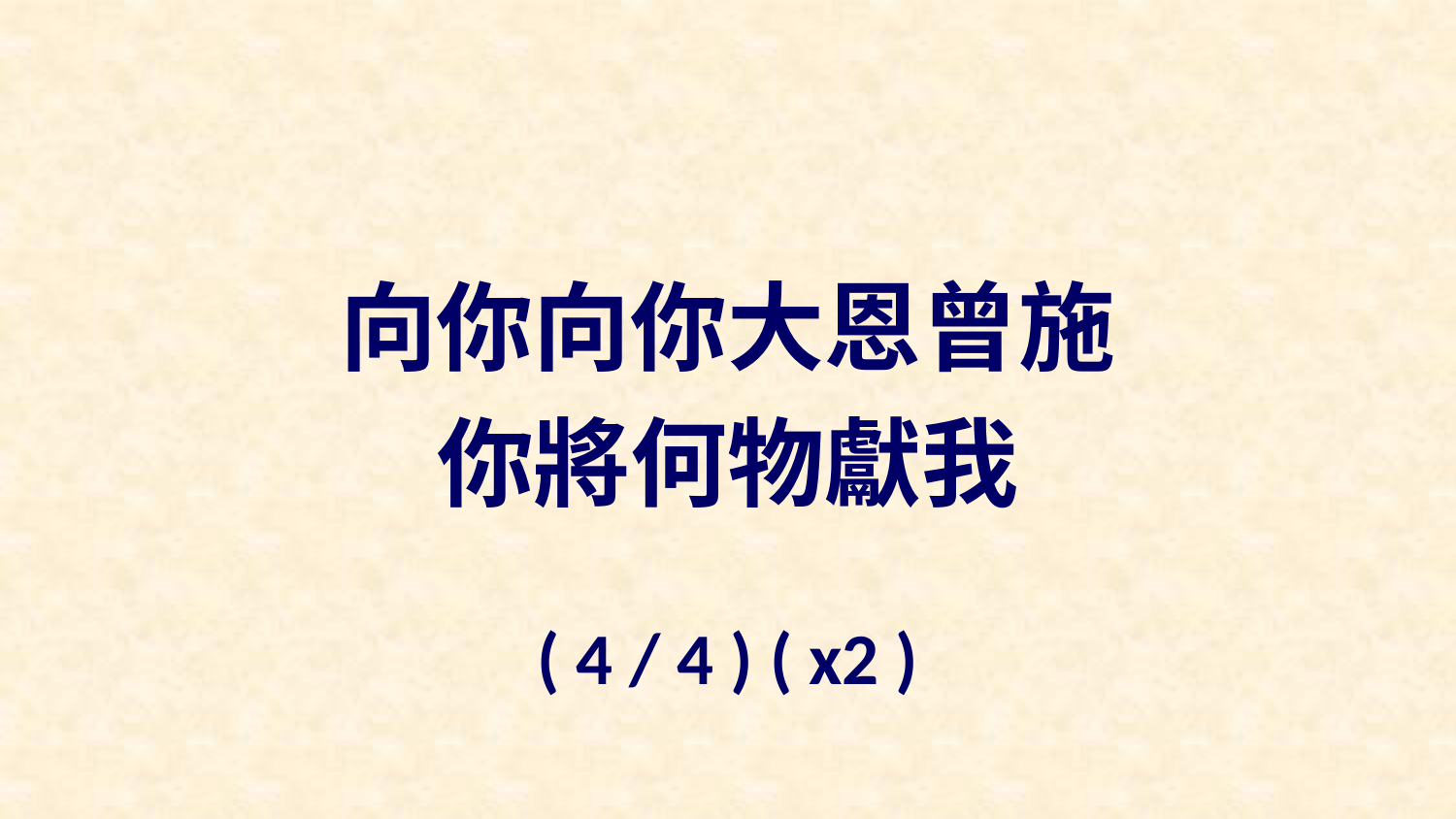

向你向你大恩曾施
你將何物獻我
( 4 / 4 ) ( x2 )